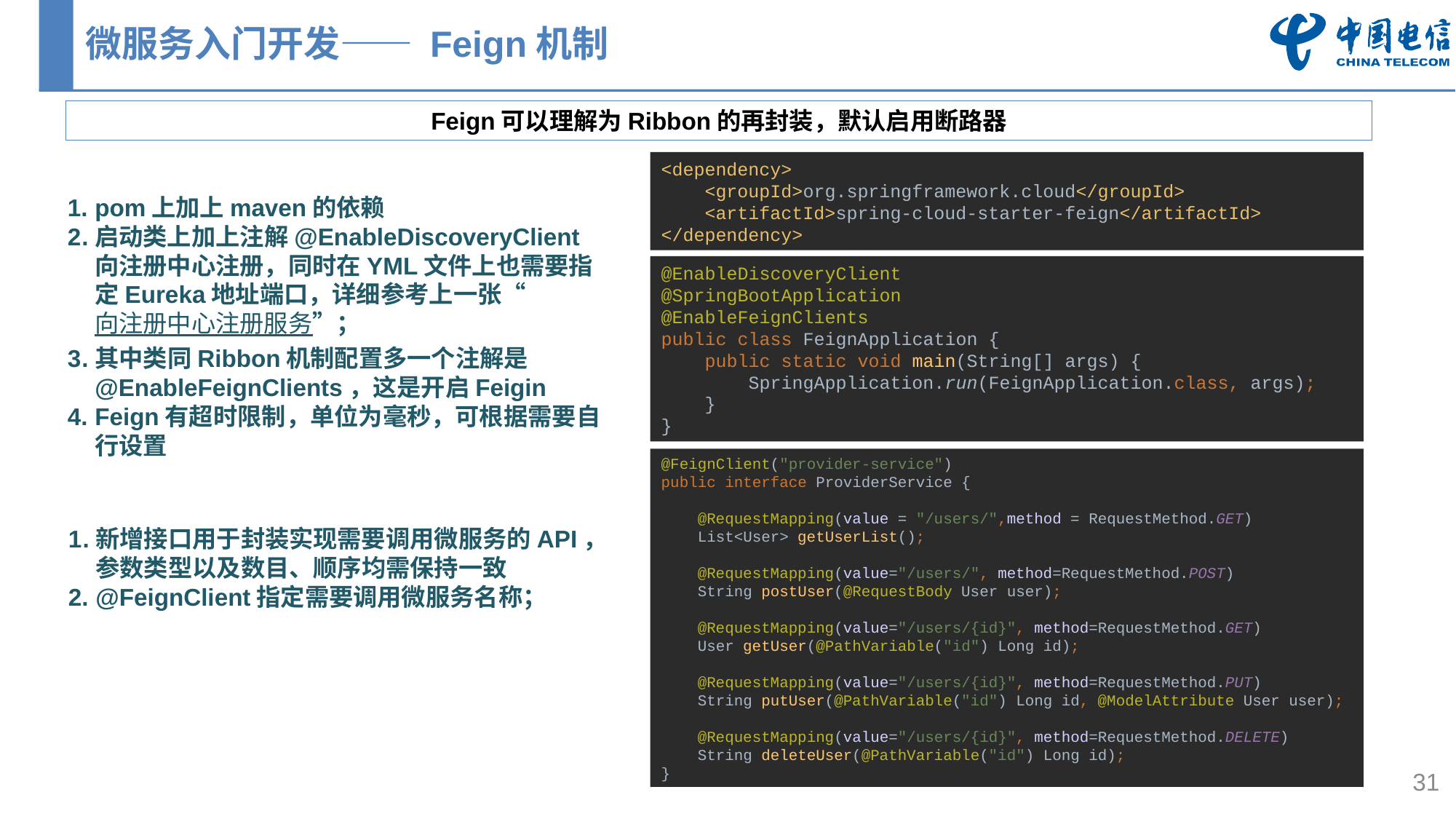

# 微服务入门开发—— Feign机制
Feign可以理解为Ribbon的再封装，默认启用断路器
<dependency>
    <groupId>org.springframework.cloud</groupId>
    <artifactId>spring-cloud-starter-feign</artifactId>
</dependency>
pom上加上maven的依赖
启动类上加上注解@EnableDiscoveryClient向注册中心注册，同时在YML文件上也需要指定Eureka地址端口，详细参考上一张“向注册中心注册服务”；
其中类同Ribbon机制配置多一个注解是@EnableFeignClients，这是开启Feigin
Feign有超时限制，单位为毫秒，可根据需要自行设置
@EnableDiscoveryClient
@SpringBootApplication
@EnableFeignClients
public class FeignApplication {
    public static void main(String[] args) {
        SpringApplication.run(FeignApplication.class, args);
    }
}
@FeignClient("provider-service")
public interface ProviderService {
    @RequestMapping(value = "/users/",method = RequestMethod.GET)
    List<User> getUserList();
    @RequestMapping(value="/users/", method=RequestMethod.POST)
    String postUser(@RequestBody User user);
    @RequestMapping(value="/users/{id}", method=RequestMethod.GET)
    User getUser(@PathVariable("id") Long id);
    @RequestMapping(value="/users/{id}", method=RequestMethod.PUT)
    String putUser(@PathVariable("id") Long id, @ModelAttribute User user);
    @RequestMapping(value="/users/{id}", method=RequestMethod.DELETE)
    String deleteUser(@PathVariable("id") Long id);
}
新增接口用于封装实现需要调用微服务的API，参数类型以及数目、顺序均需保持一致
@FeignClient指定需要调用微服务名称；
31